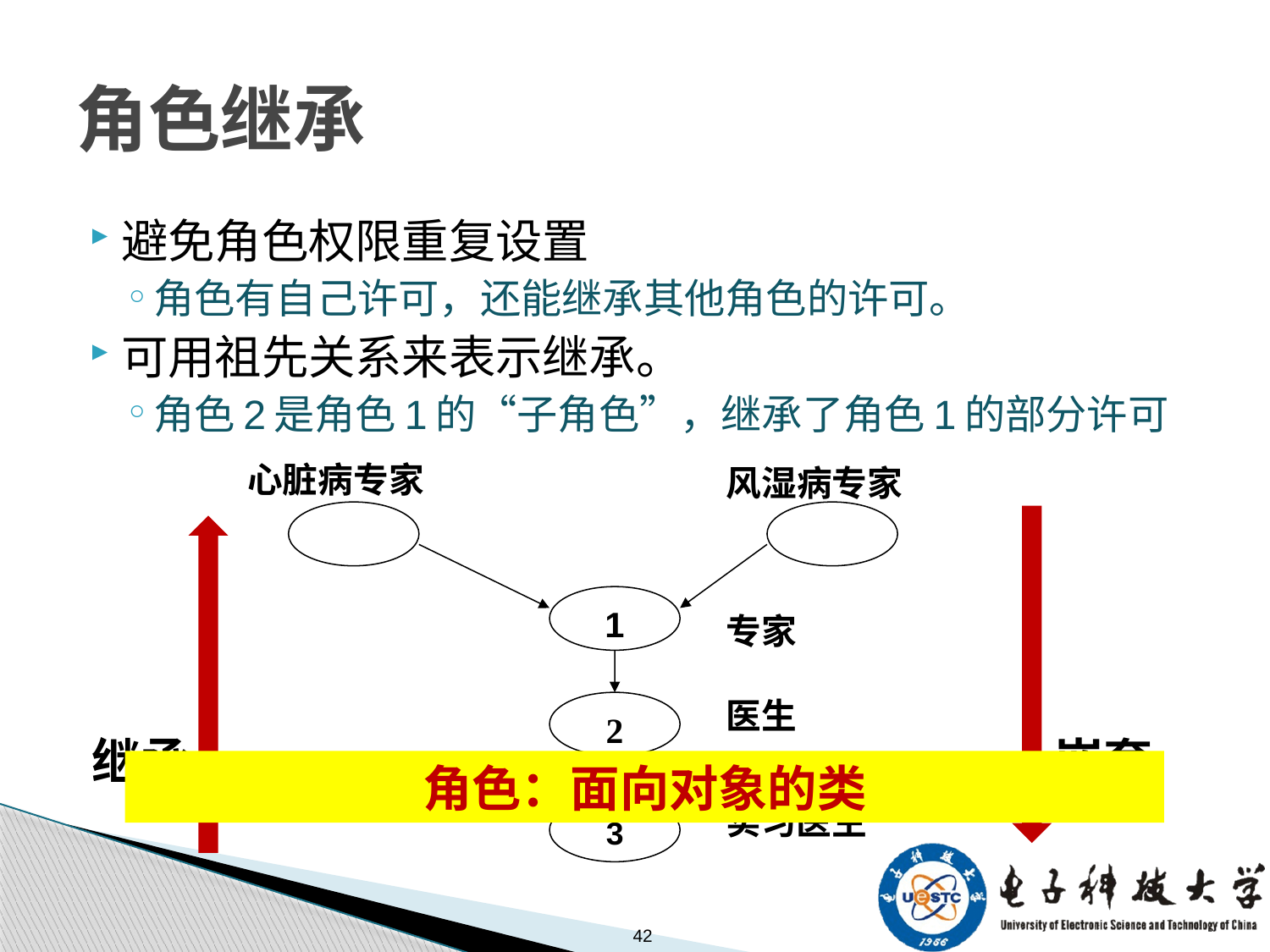

# 角色继承

避免角色权限重复设置
角色有自己许可，还能继承其他角色的许可。
可用祖先关系来表示继承。
角色2是角色1的“子角色”，继承了角色1的部分许可
心脏病专家
风湿病专家

1
专家

2
医生

3
实习医生

继承
嵌套
角色：面向对象的类
42